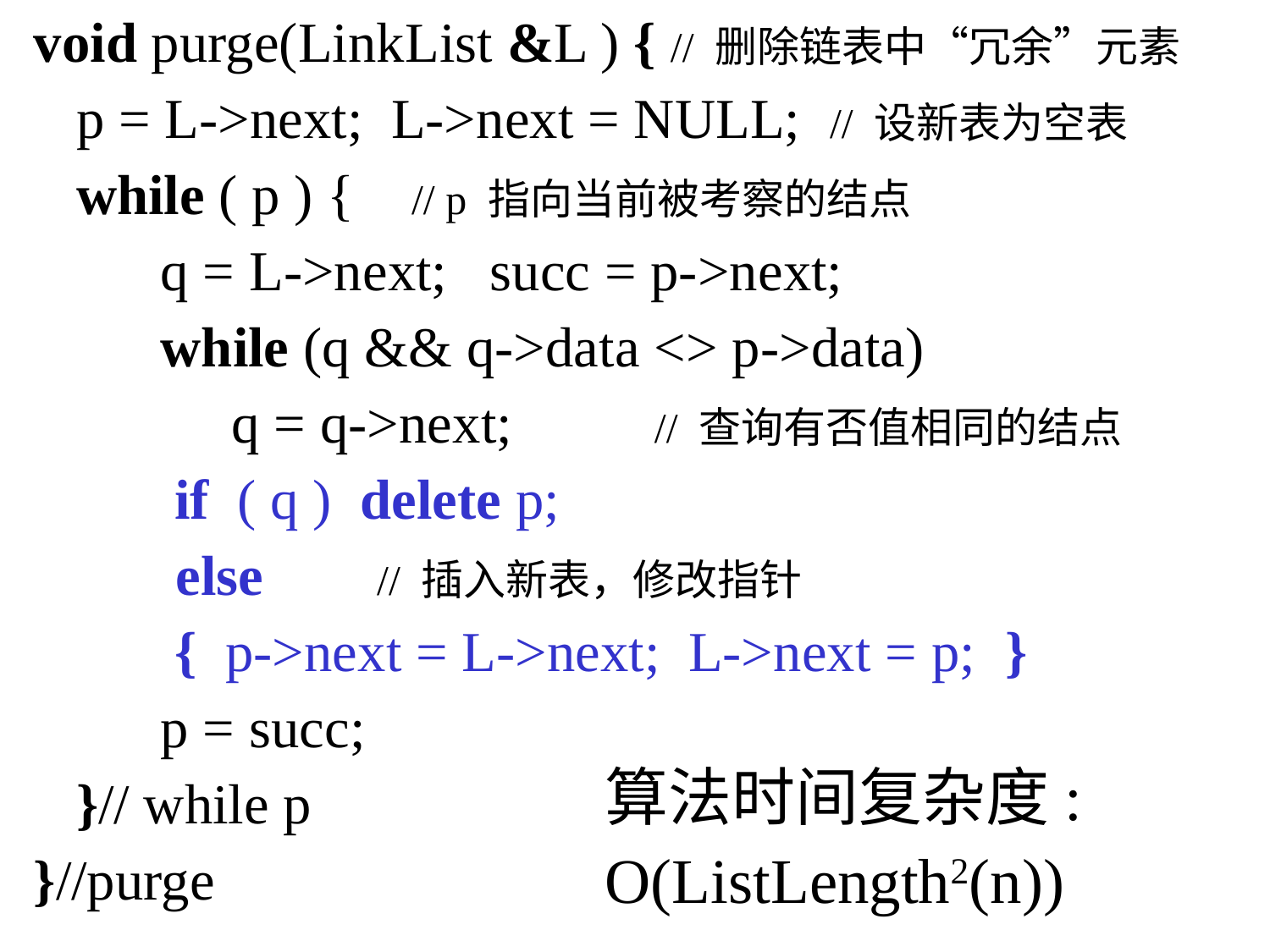

void purge(LinkList &L ) { // 删除链表中“冗余”元素
   p = L->next;  L->next = NULL;  // 设新表为空表
   while ( p ) {    // p 指向当前被考察的结点
	q = L->next;   succ = p->next;
	while (q && q->data <> p->data)
	     q = q->next;          // 查询有否值相同的结点
	 if  ( q )  delete p;
          else        // 插入新表，修改指针
	 {  p->next = L->next;  L->next = p;  }
	p = succ;
   }// while p
}//purge
算法时间复杂度:
O(ListLength2(n))